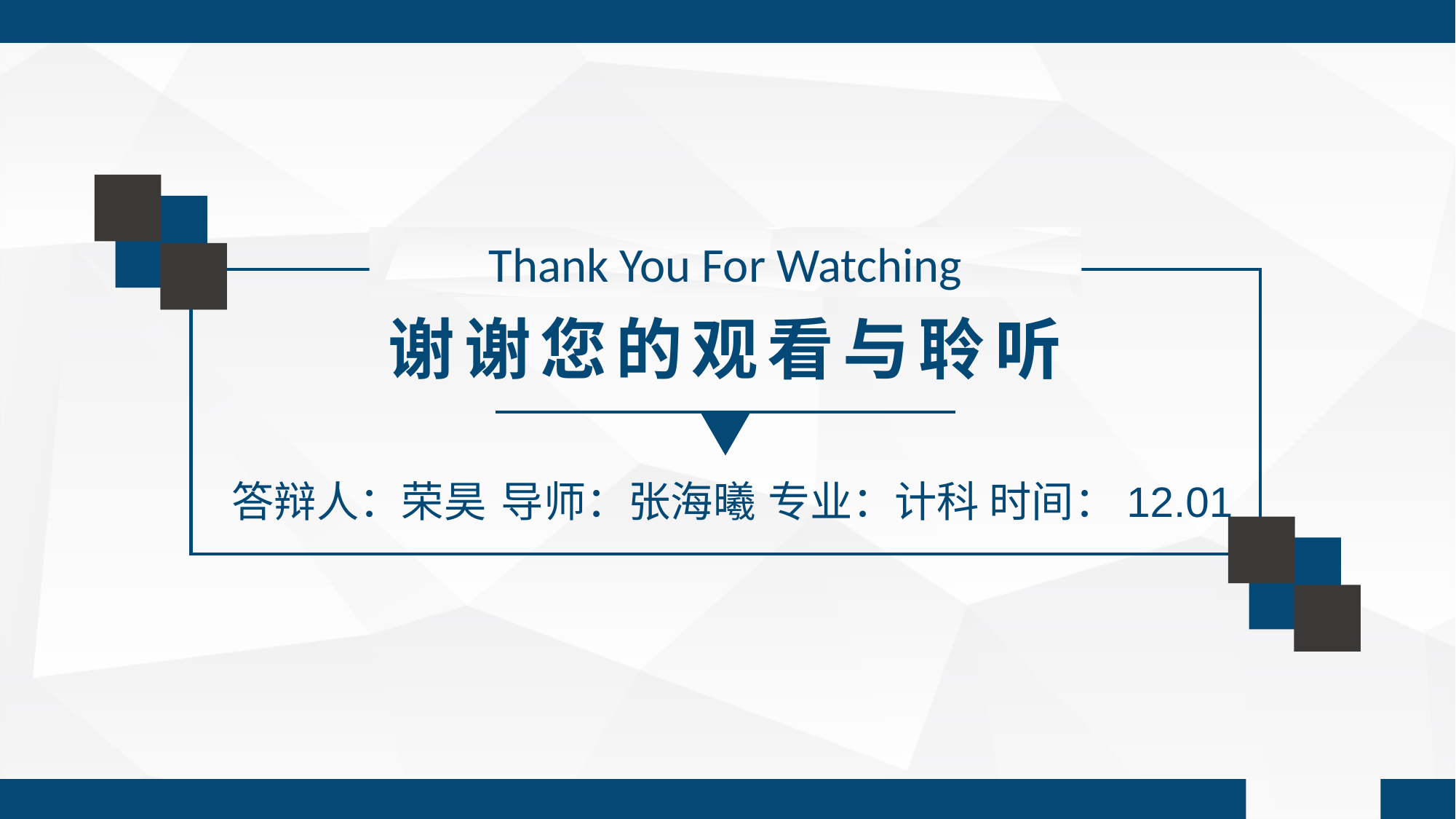

Thank You For Watching

谢谢您的观看与聆听

答辩人：荣昊
导师：张海曦
专业：计科
时间：12.01